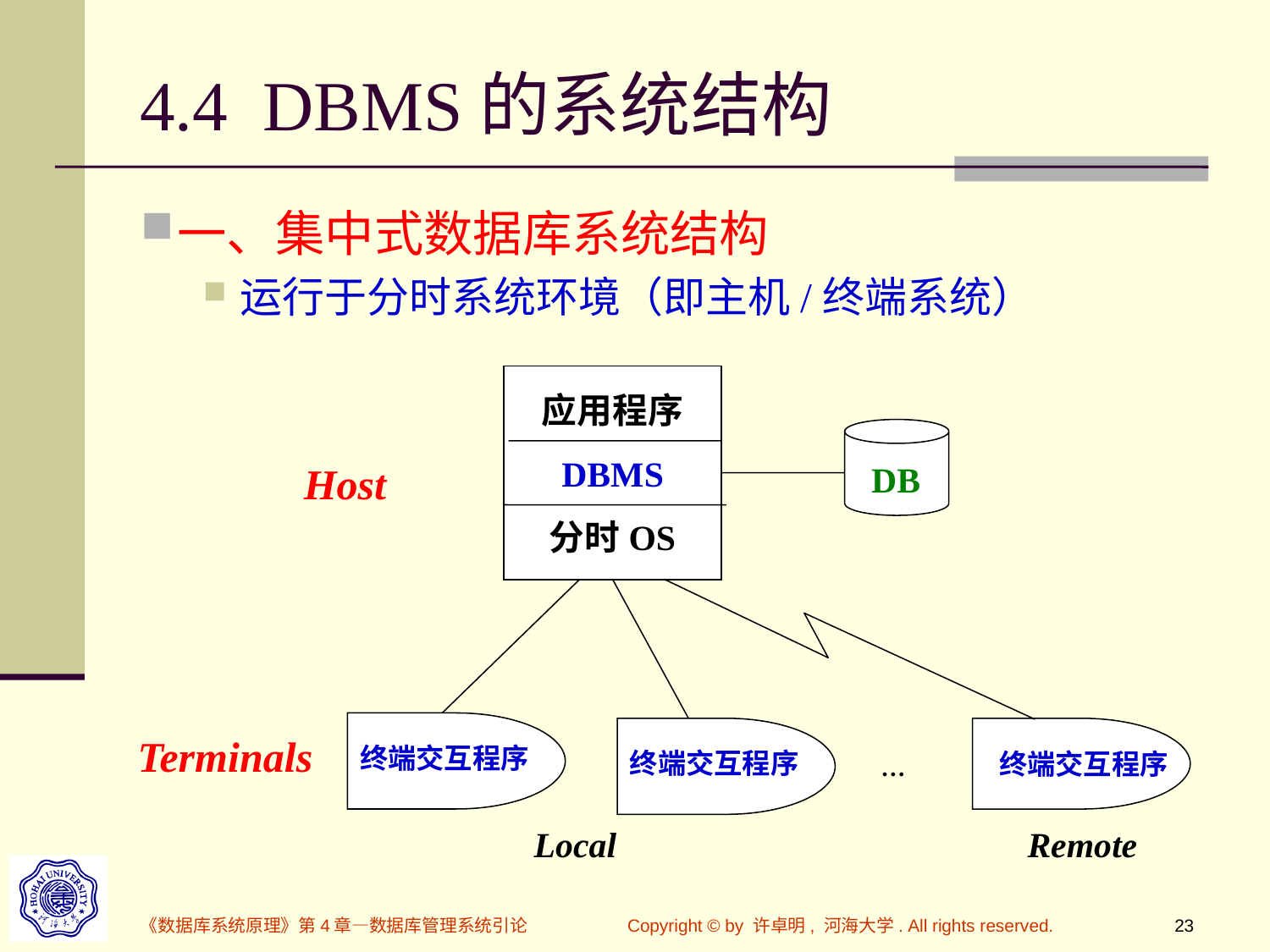

# 4.4  DBMS的系统结构
一、集中式数据库系统结构
运行于分时系统环境（即主机/终端系统）
应用程序
DBMS
分时OS

DB

Host

终端交互程序

终端交互程序

终端交互程序
Terminals
…
Local
Remote
《数据库系统原理》第4章—数据库管理系统引论
Copyright © by 许卓明, 河海大学. All rights reserved.
23